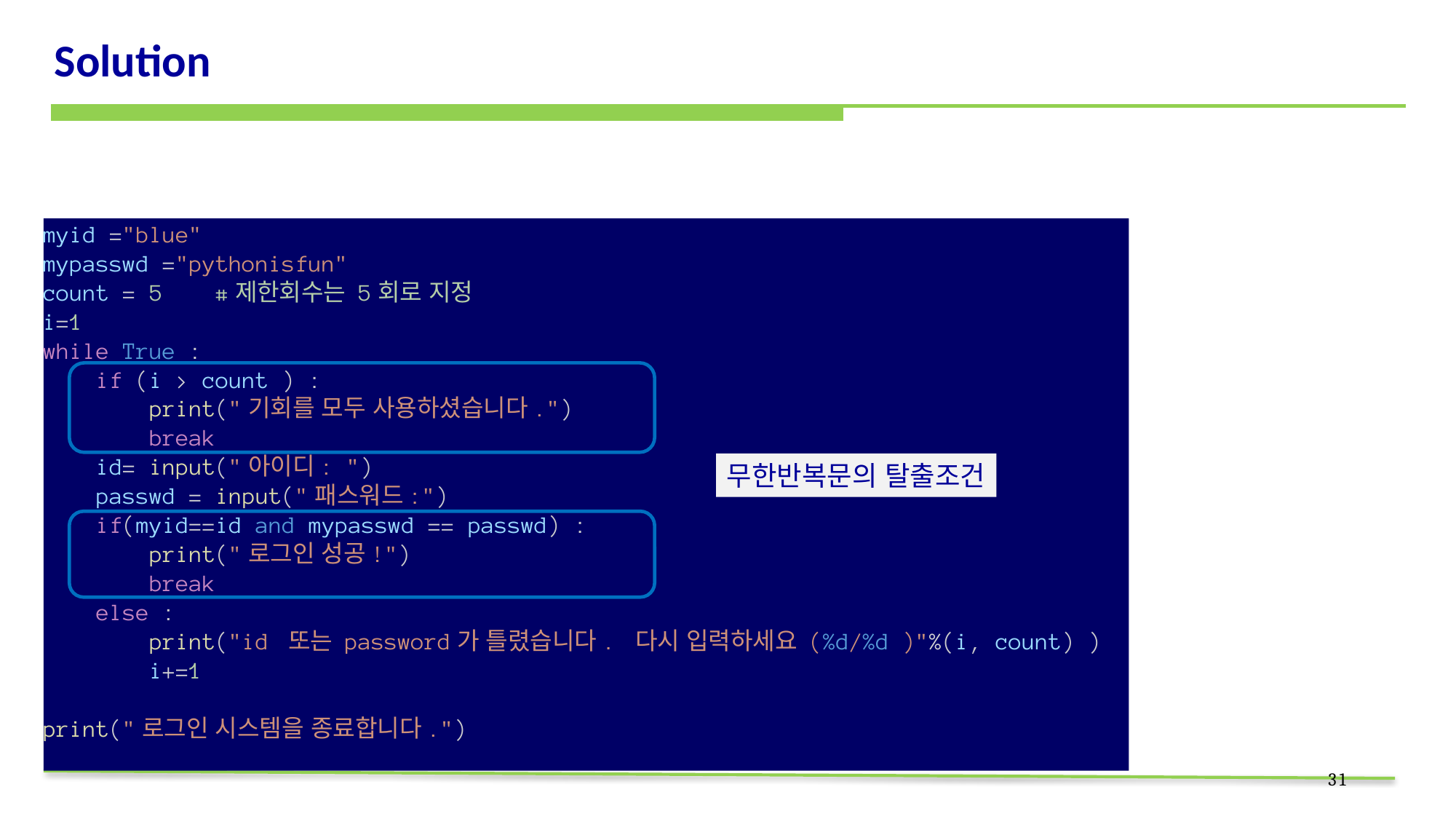

# Solution

myid ="blue"
mypasswd ="pythonisfun"
count = 5    #제한회수는 5회로 지정
i=1
while True :
    if (i > count ) :
        print("기회를 모두 사용하셨습니다.")
        break
    id= input("아이디: ")
    passwd = input("패스워드:")
    if(myid==id and mypasswd == passwd) :
        print("로그인 성공!")
        break
    else :
        print("id 또는 password가 틀렸습니다. 다시 입력하세요 (%d/%d )"%(i, count) )
        i+=1
print("로그인 시스템을 종료합니다.")

무한반복문의 탈출조건

31